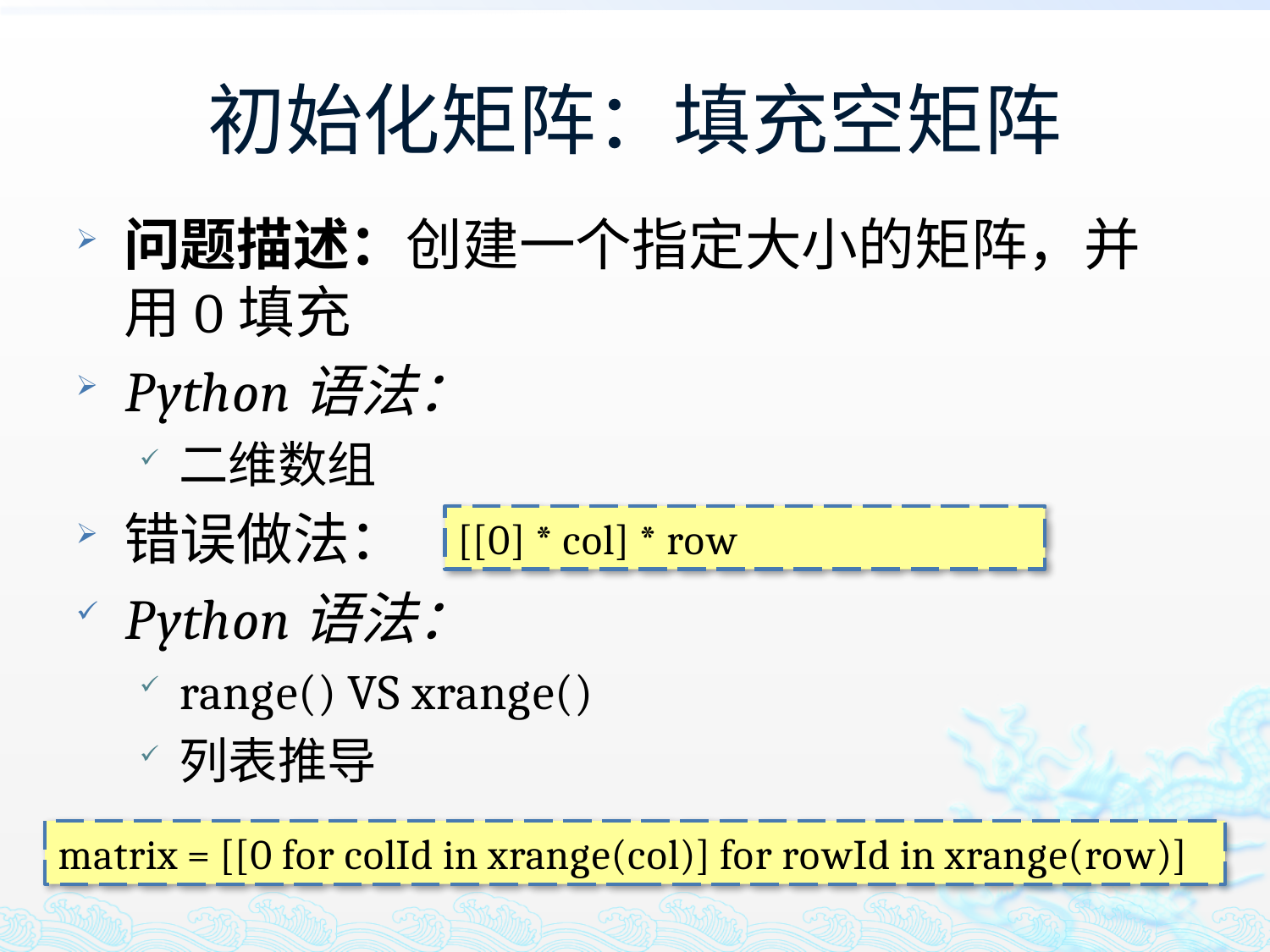

# 初始化矩阵：填充空矩阵
问题描述：创建一个指定大小的矩阵，并用0填充
Python语法：
二维数组
错误做法：
Python语法：
range() VS xrange()
列表推导
[[0] * col] * row
matrix = [[0 for colId in xrange(col)] for rowId in xrange(row)]